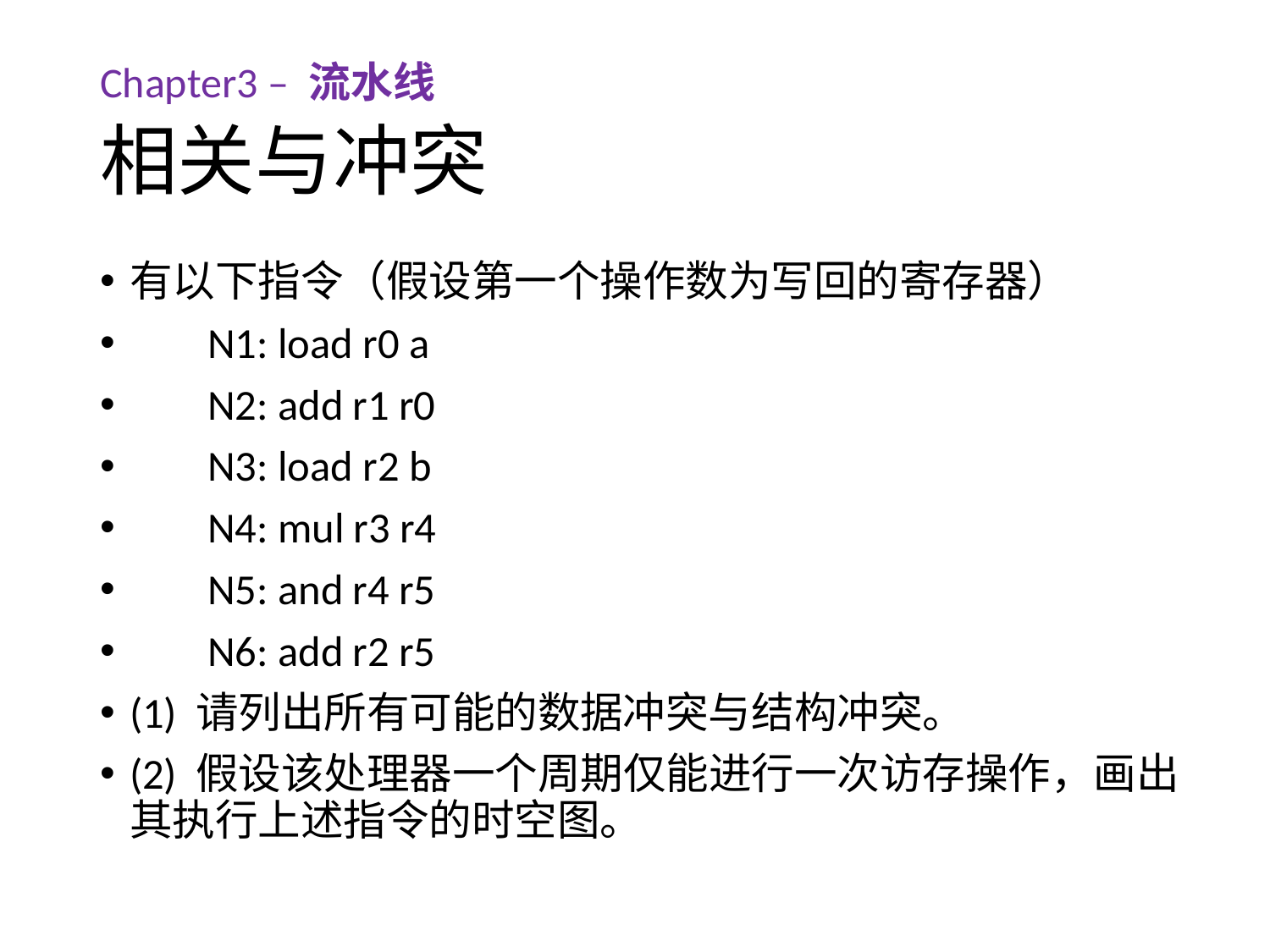

Chapter3 – 流水线
# 相关与冲突
有以下指令（假设第一个操作数为写回的寄存器）
        N1: load r0 a
        N2: add r1 r0
        N3: load r2 b
        N4: mul r3 r4
        N5: and r4 r5
        N6: add r2 r5
(1) 请列出所有可能的数据冲突与结构冲突。
(2) 假设该处理器一个周期仅能进行一次访存操作，画出其执行上述指令的时空图。